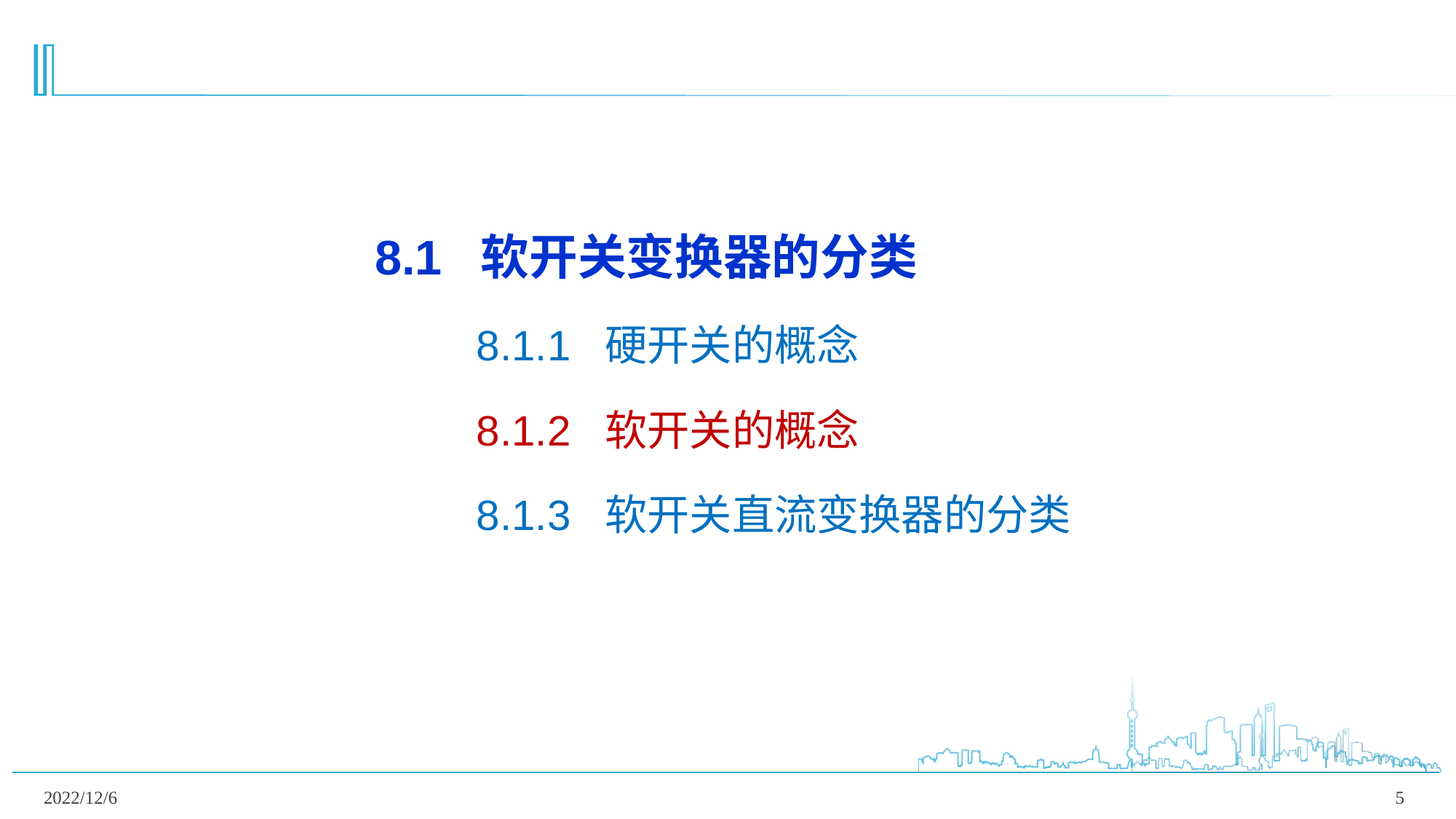

8.1  软开关变换器的分类
            8.1.1  硬开关的概念
            8.1.2  软开关的概念
            8.1.3  软开关直流变换器的分类